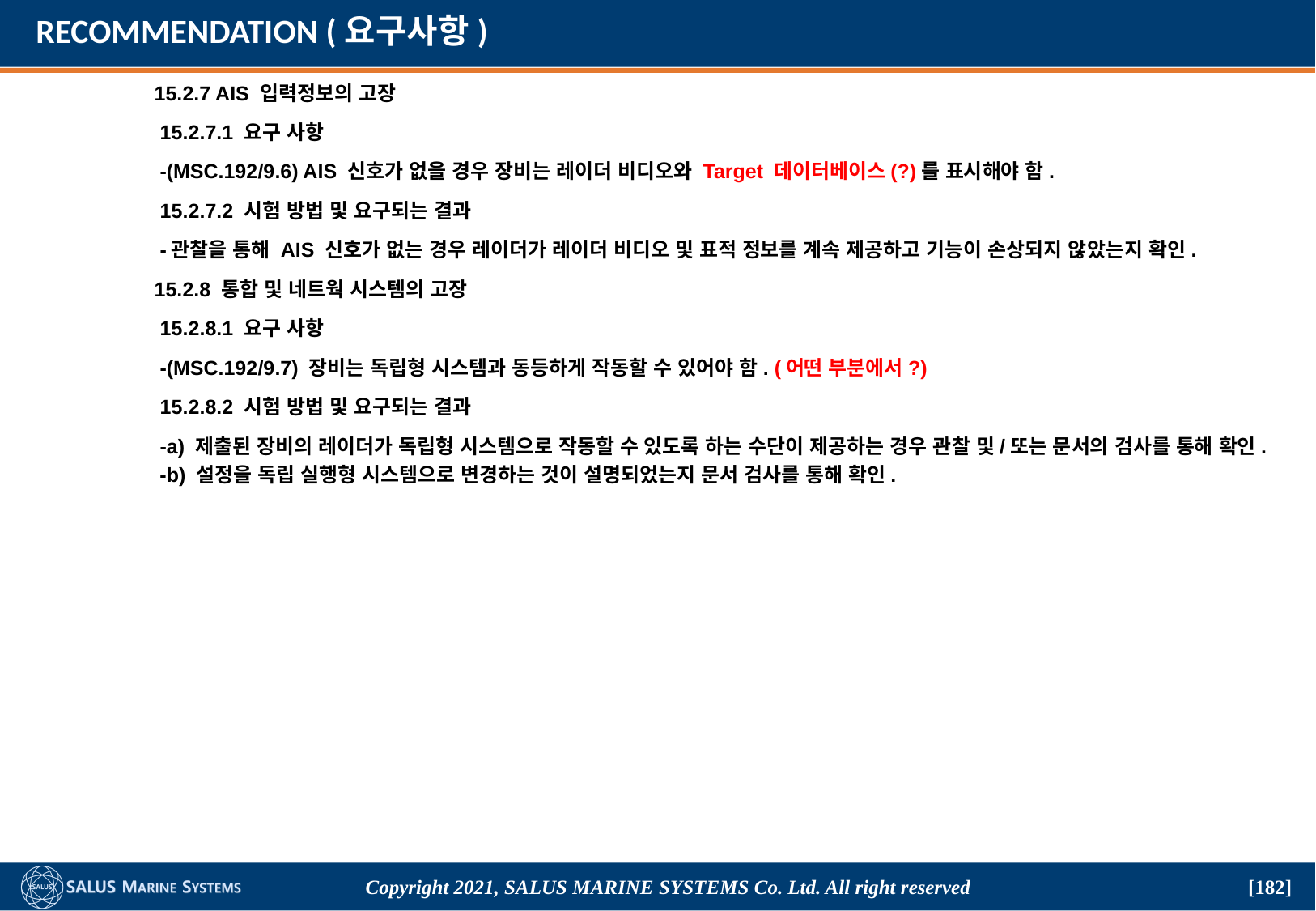

# RECOMMENDATION (요구사항)
	15.2.7 AIS 입력정보의 고장
	 15.2.7.1 요구 사항
	 -(MSC.192/9.6) AIS 신호가 없을 경우 장비는 레이더 비디오와 Target 데이터베이스(?)를 표시해야 함.
	 15.2.7.2 시험 방법 및 요구되는 결과
	 -관찰을 통해 AIS 신호가 없는 경우 레이더가 레이더 비디오 및 표적 정보를 계속 제공하고 기능이 손상되지 않았는지 확인.
	15.2.8 통합 및 네트웍 시스템의 고장
	 15.2.8.1 요구 사항
	 -(MSC.192/9.7) 장비는 독립형 시스템과 동등하게 작동할 수 있어야 함. (어떤 부분에서?)
	 15.2.8.2 시험 방법 및 요구되는 결과
	 -a) 제출된 장비의 레이더가 독립형 시스템으로 작동할 수 있도록 하는 수단이 제공하는 경우 관찰 및/또는 문서의 검사를 통해 확인.
	 -b) 설정을 독립 실행형 시스템으로 변경하는 것이 설명되었는지 문서 검사를 통해 확인.

Copyright 2021, SALUS Marine Systems Co. Ltd. All right reserved
[182]